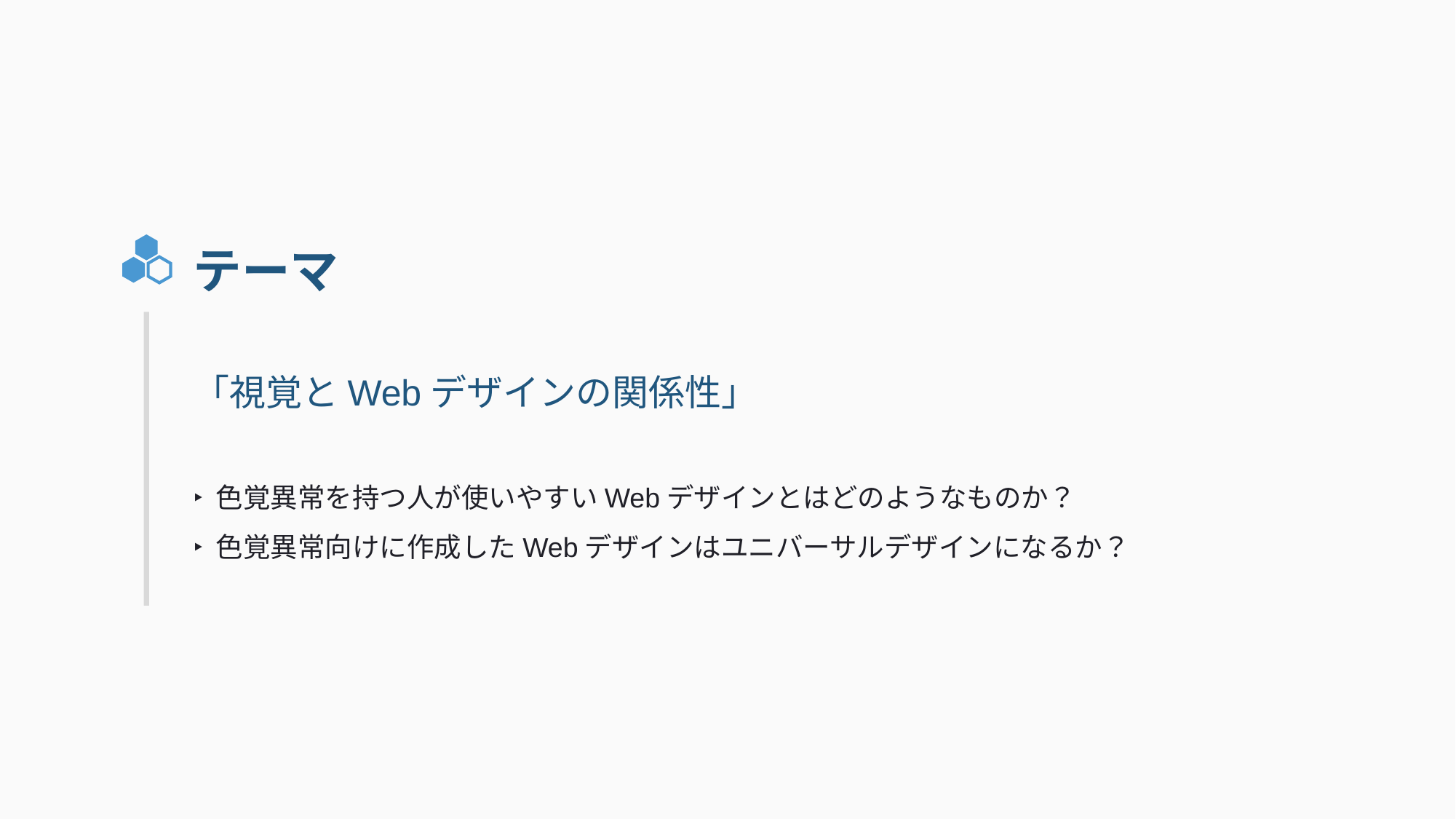

テーマ

「視覚とWebデザインの関係性」
‣ 色覚異常を持つ人が使いやすいWebデザインとはどのようなものか？
‣ 色覚異常向けに作成したWebデザインはユニバーサルデザインになるか？